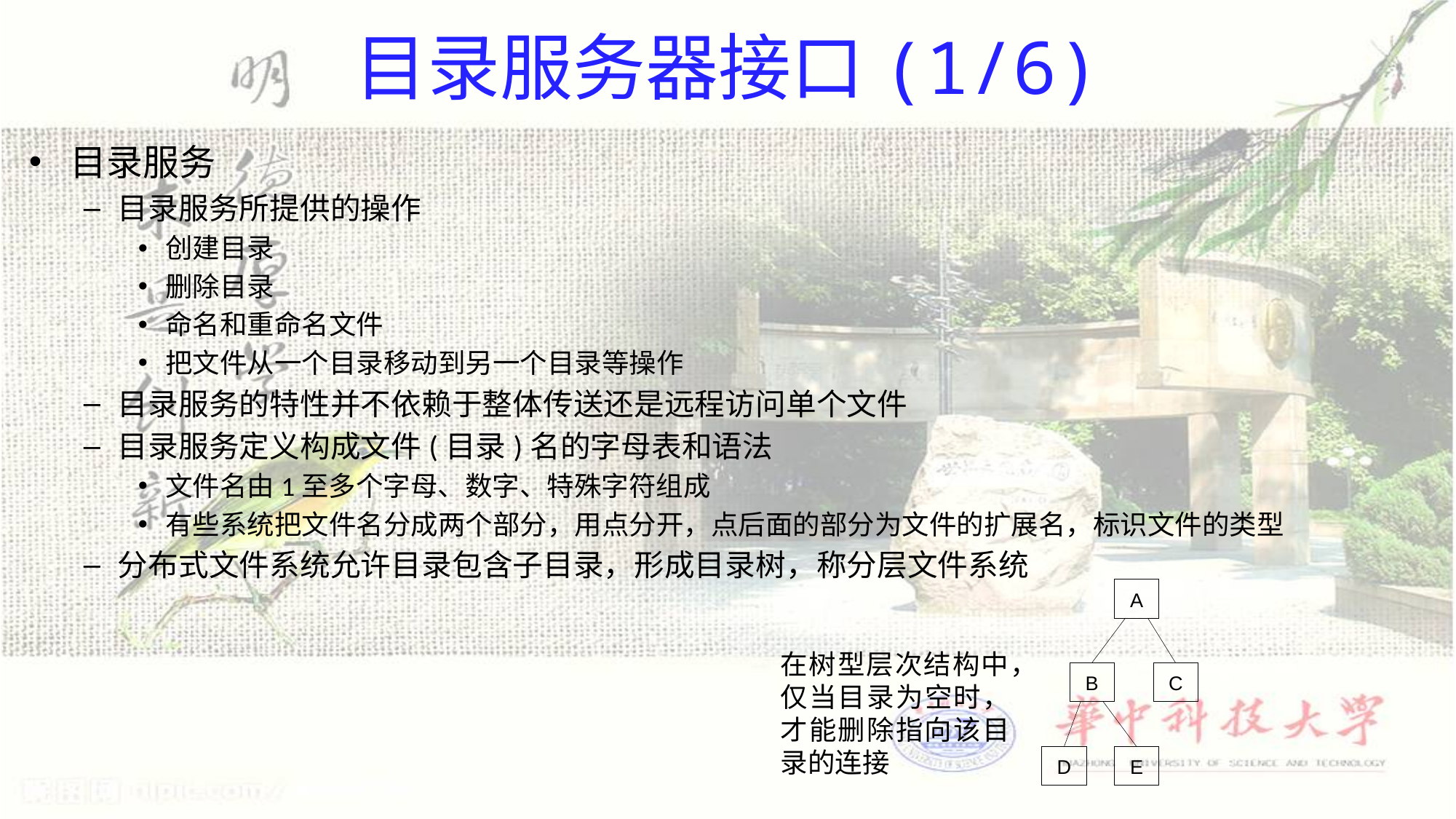

# 目录服务器接口(1/6)
目录服务
目录服务所提供的操作
创建目录
删除目录
命名和重命名文件
把文件从一个目录移动到另一个目录等操作
目录服务的特性并不依赖于整体传送还是远程访问单个文件
目录服务定义构成文件(目录)名的字母表和语法
文件名由1至多个字母、数字、特殊字符组成
有些系统把文件名分成两个部分，用点分开，点后面的部分为文件的扩展名，标识文件的类型
分布式文件系统允许目录包含子目录，形成目录树，称分层文件系统

A

B
C

D
E
在树型层次结构中，仅当目录为空时，才能删除指向该目录的连接